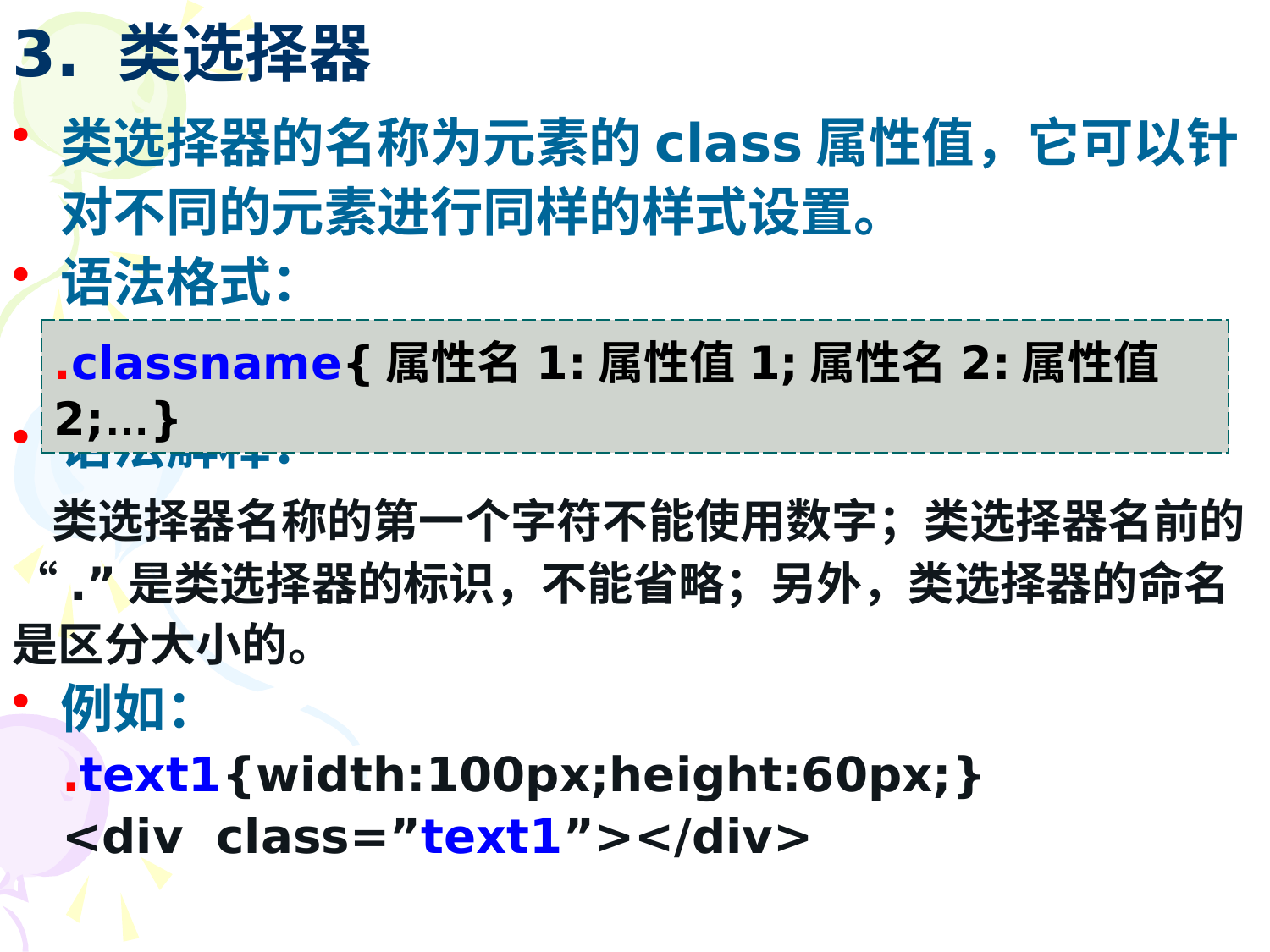

# 3. 类选择器
类选择器的名称为元素的class属性值，它可以针对不同的元素进行同样的样式设置。
语法格式：

语法解释：
  类选择器名称的第一个字符不能使用数字；类选择器名前的“.”是类选择器的标识，不能省略；另外，类选择器的命名是区分大小的。
例如：
   .text1{width:100px;height:60px;}
   <div  class=”text1”></div>

| .classname{属性名1:属性值1;属性名2:属性值2;…} |
| --- |